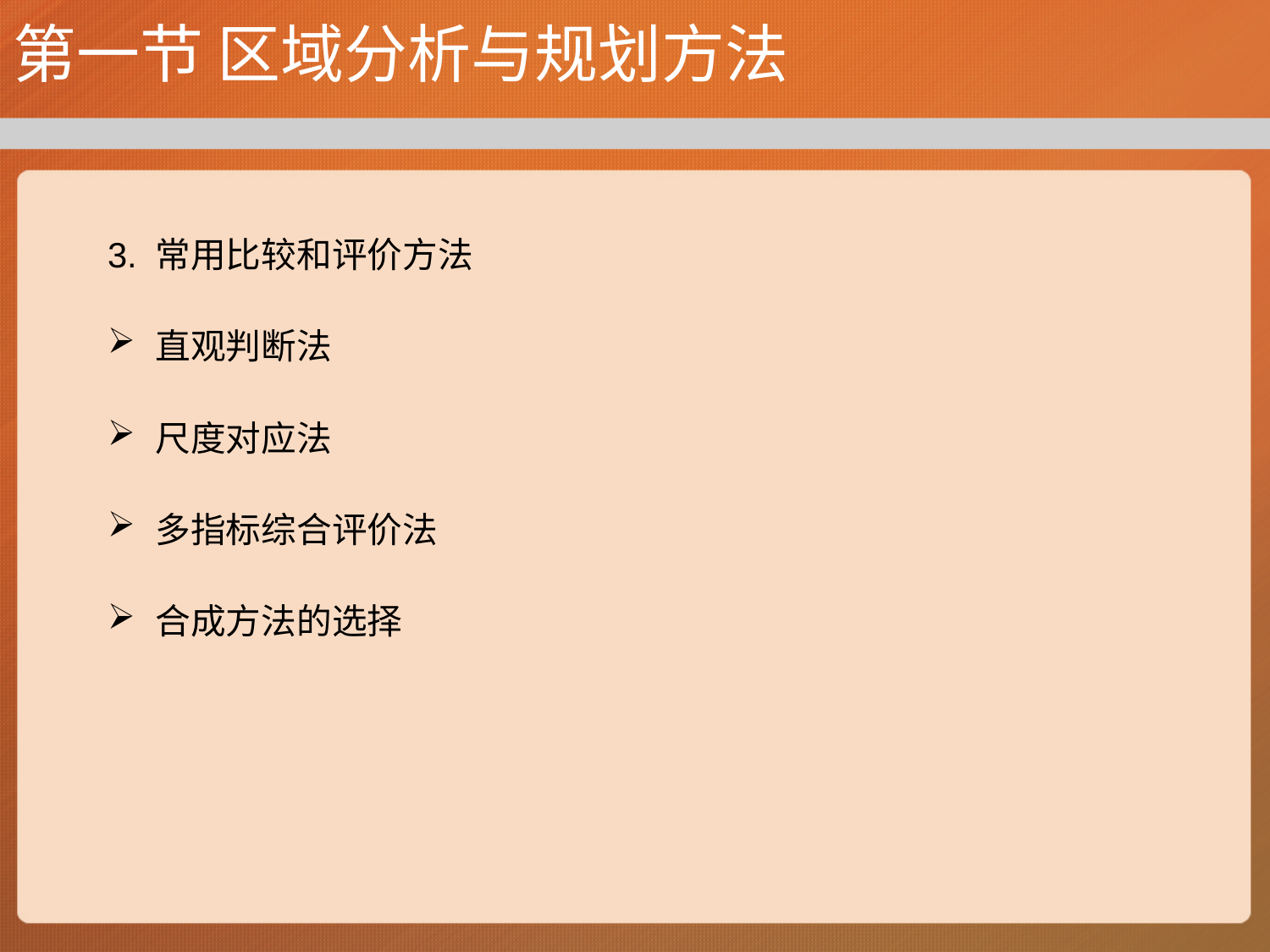

# 第一节 区域分析与规划方法
3. 常用比较和评价方法
直观判断法
尺度对应法
多指标综合评价法
合成方法的选择